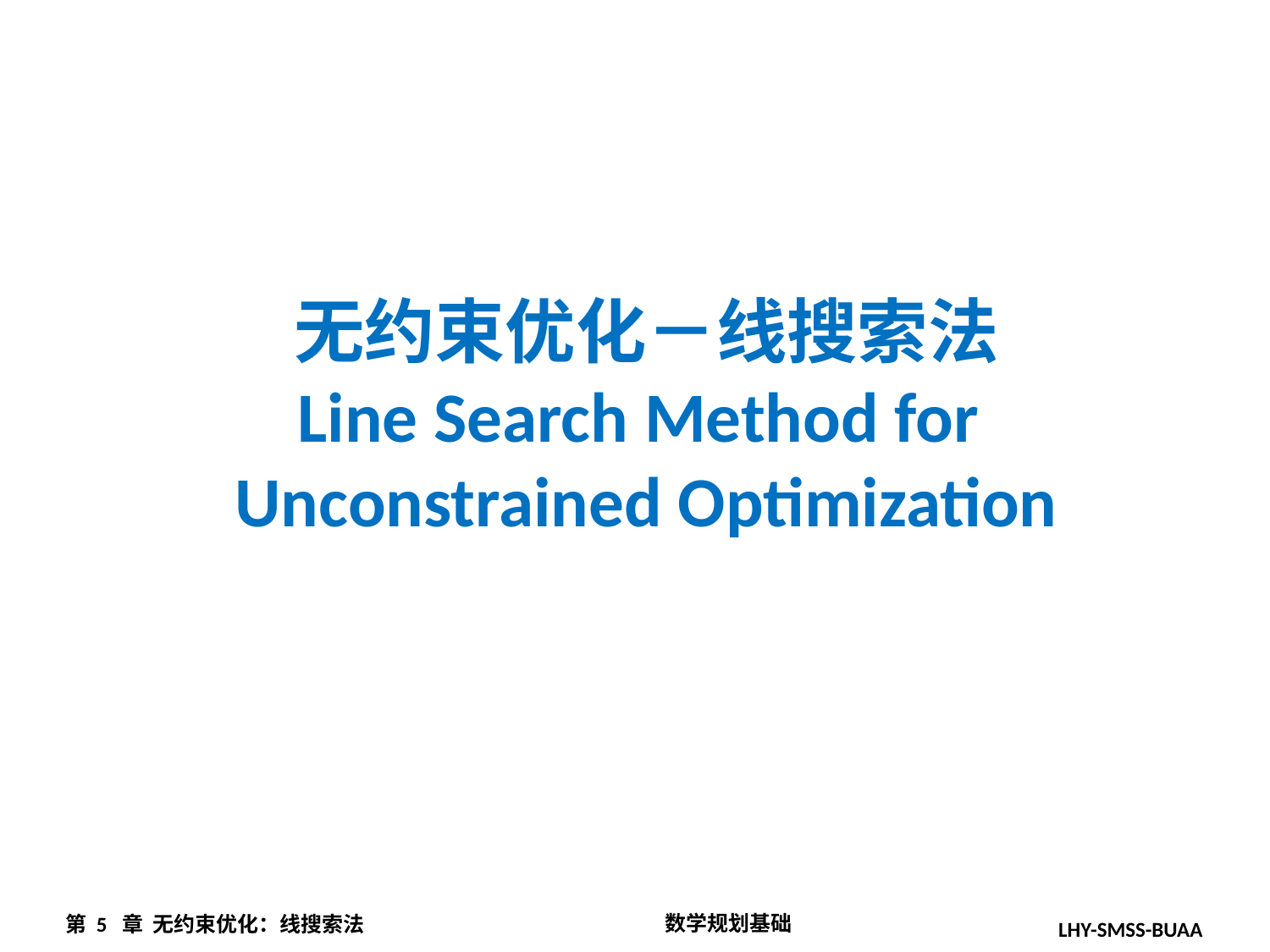

无约束优化－线搜索法
Line Search Method for
Unconstrained Optimization